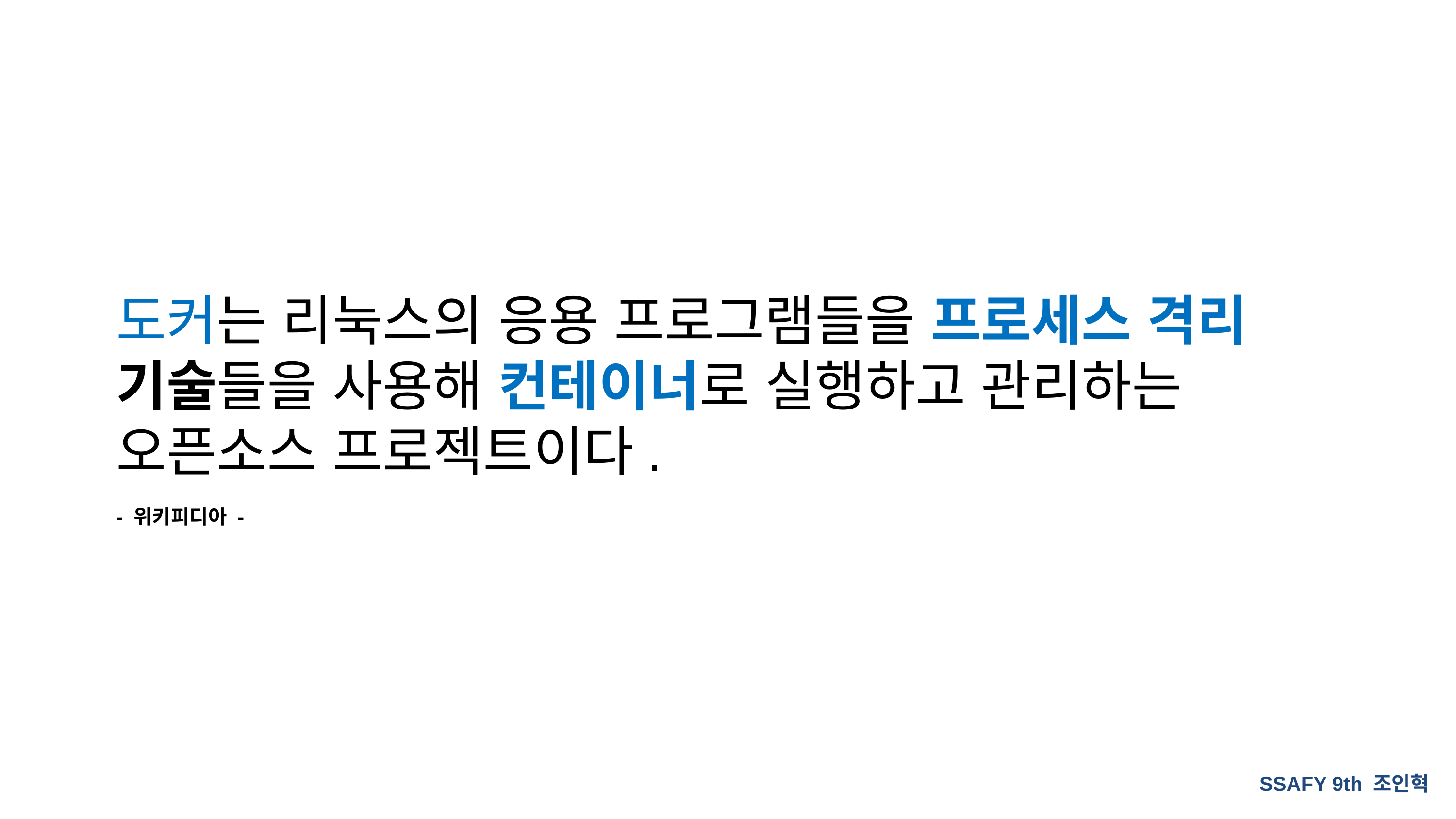

도커는 리눅스의 응용 프로그램들을 프로세스 격리 기술들을 사용해 컨테이너로 실행하고 관리하는 오픈소스 프로젝트이다.
- 위키피디아 -
SSAFY 9th 조인혁